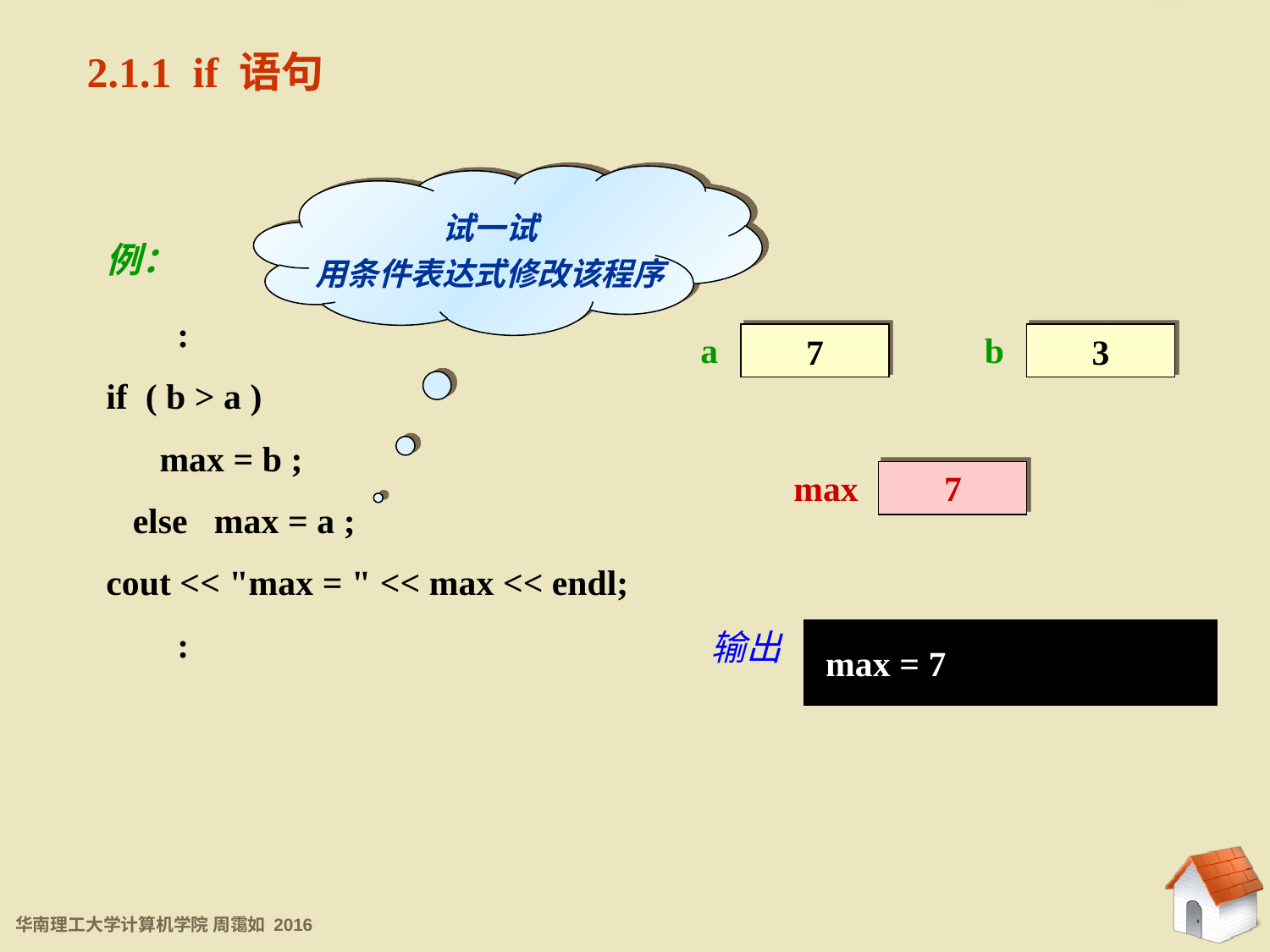

2.1.1  if 语句
2.1.1  if 语句
试一试
用条件表达式修改该程序
例：
        :
if  ( b > a )
      max = b ;
   else   max = a ;
cout << "max = " << max << endl;
        :
a
b
7
3
max

7
输出
 max = 7